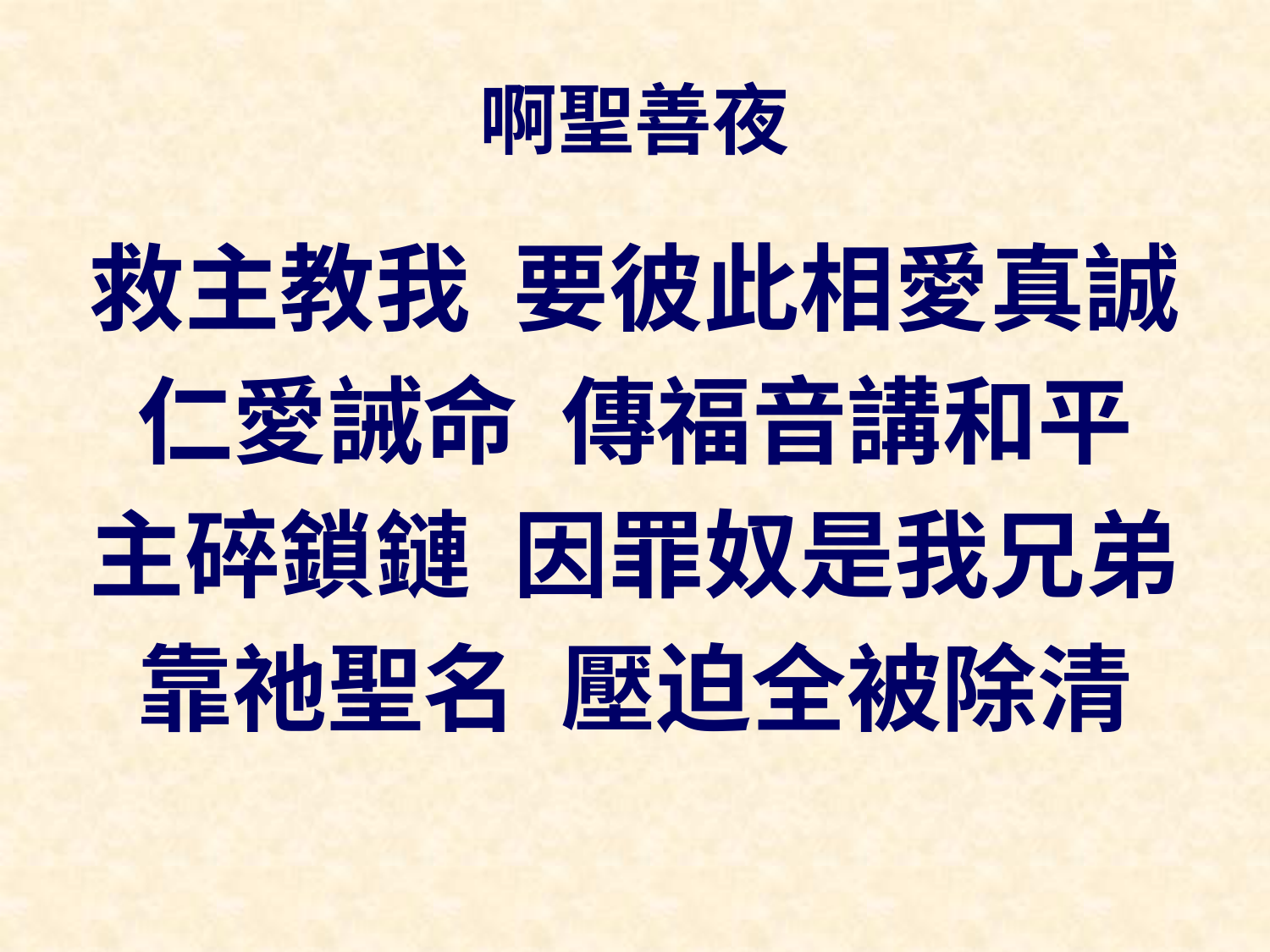

# 啊聖善夜
救主教我  要彼此相愛真誠
仁愛誡命  傳福音講和平
主碎鎖鏈  因罪奴是我兄弟
靠祂聖名  壓迫全被除清